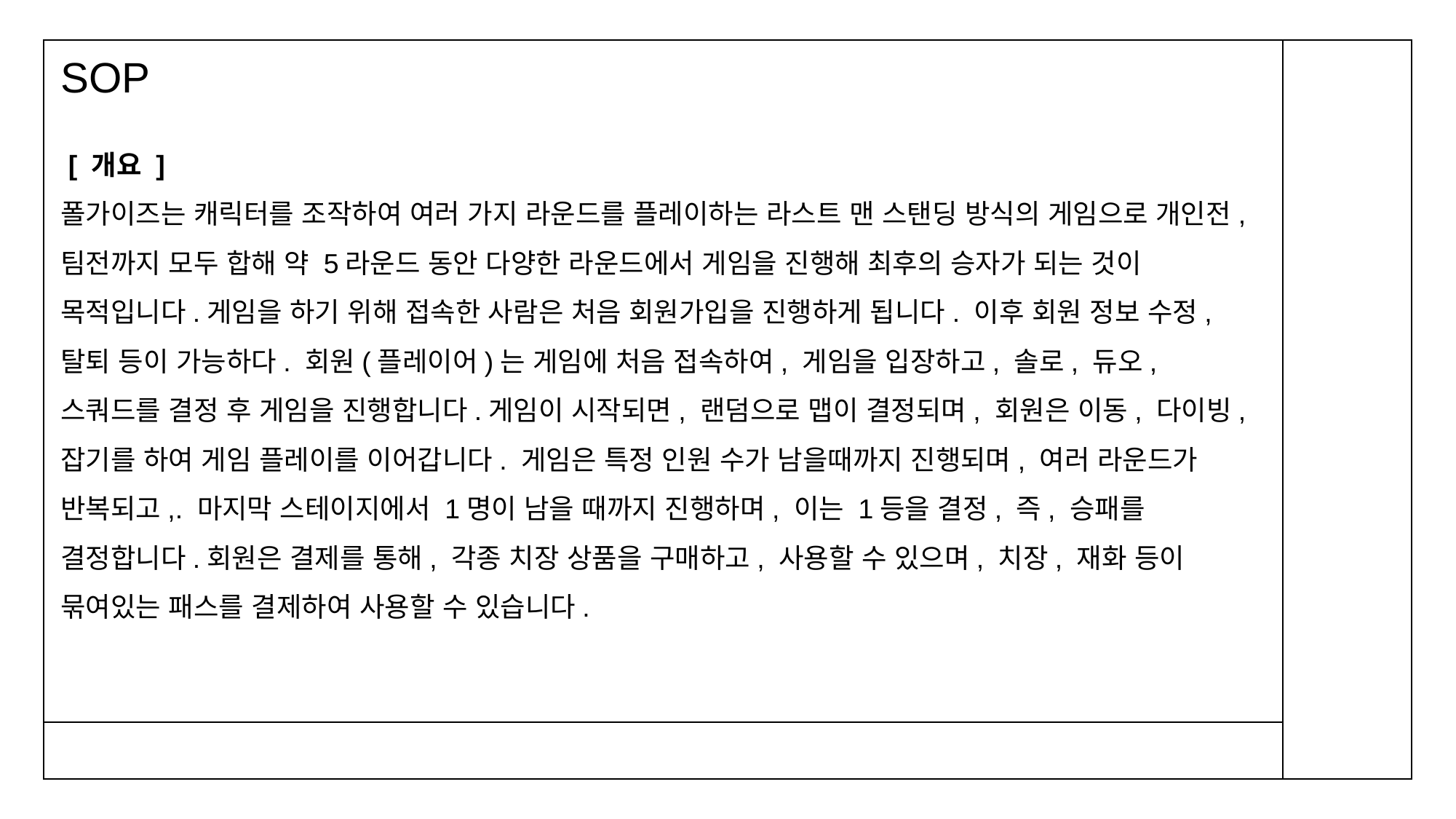

SOP
[ 개요 ]
폴가이즈는 캐릭터를 조작하여 여러 가지 라운드를 플레이하는 라스트 맨 스탠딩 방식의 게임으로 개인전, 팀전까지 모두 합해 약 5라운드 동안 다양한 라운드에서 게임을 진행해 최후의 승자가 되는 것이 목적입니다.게임을 하기 위해 접속한 사람은 처음 회원가입을 진행하게 됩니다. 이후 회원 정보 수정, 탈퇴 등이 가능하다. 회원(플레이어)는 게임에 처음 접속하여, 게임을 입장하고, 솔로, 듀오, 스쿼드를 결정 후 게임을 진행합니다.게임이 시작되면, 랜덤으로 맵이 결정되며, 회원은 이동, 다이빙, 잡기를 하여 게임 플레이를 이어갑니다. 게임은 특정 인원 수가 남을때까지 진행되며, 여러 라운드가 반복되고,. 마지막 스테이지에서 1명이 남을 때까지 진행하며, 이는 1등을 결정, 즉, 승패를 결정합니다.회원은 결제를 통해, 각종 치장 상품을 구매하고, 사용할 수 있으며, 치장, 재화 등이 묶여있는 패스를 결제하여 사용할 수 있습니다.